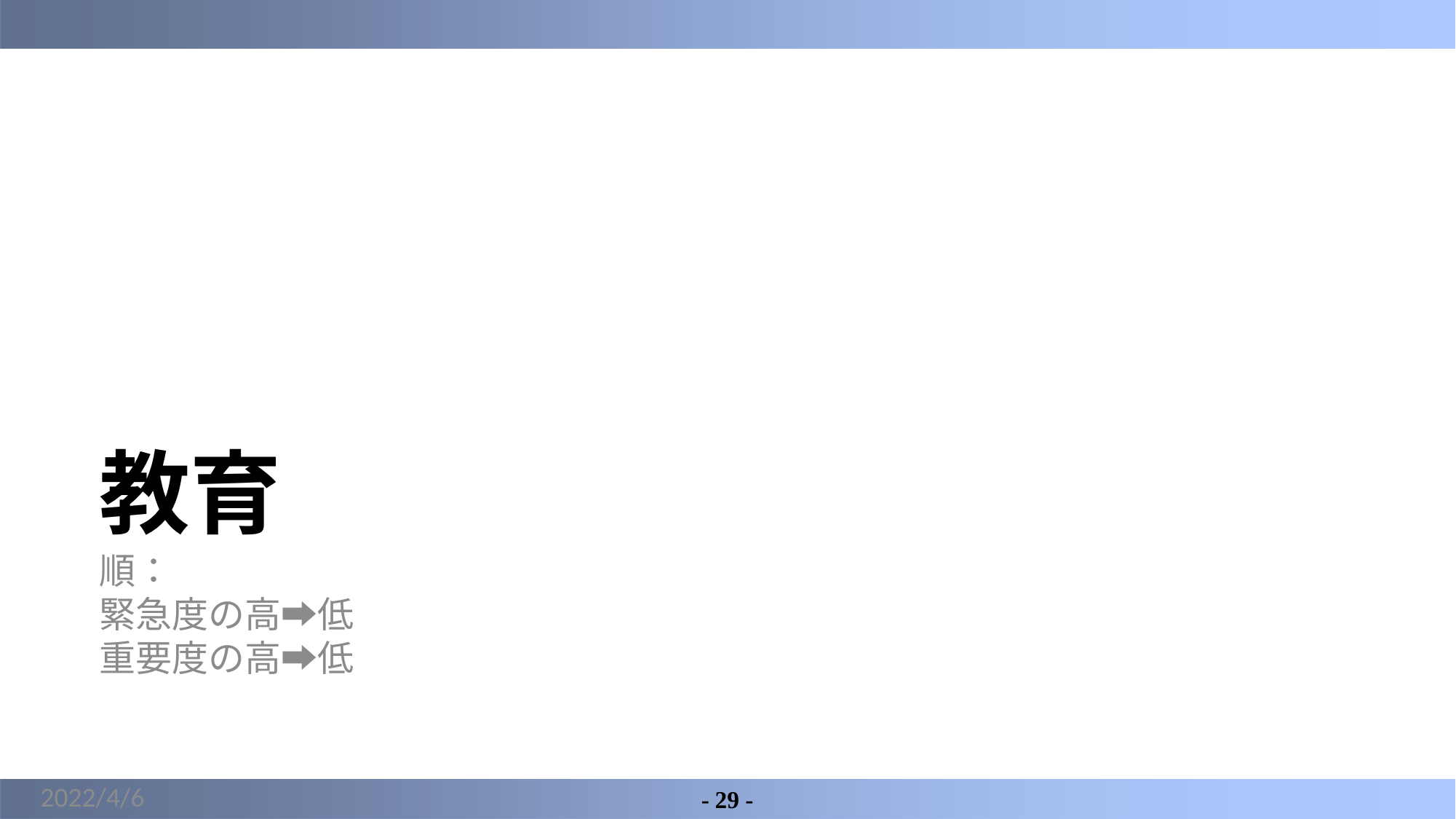

# 教育
順：
緊急度の高➡低
重要度の高➡低

2022/4/6
- 29 -